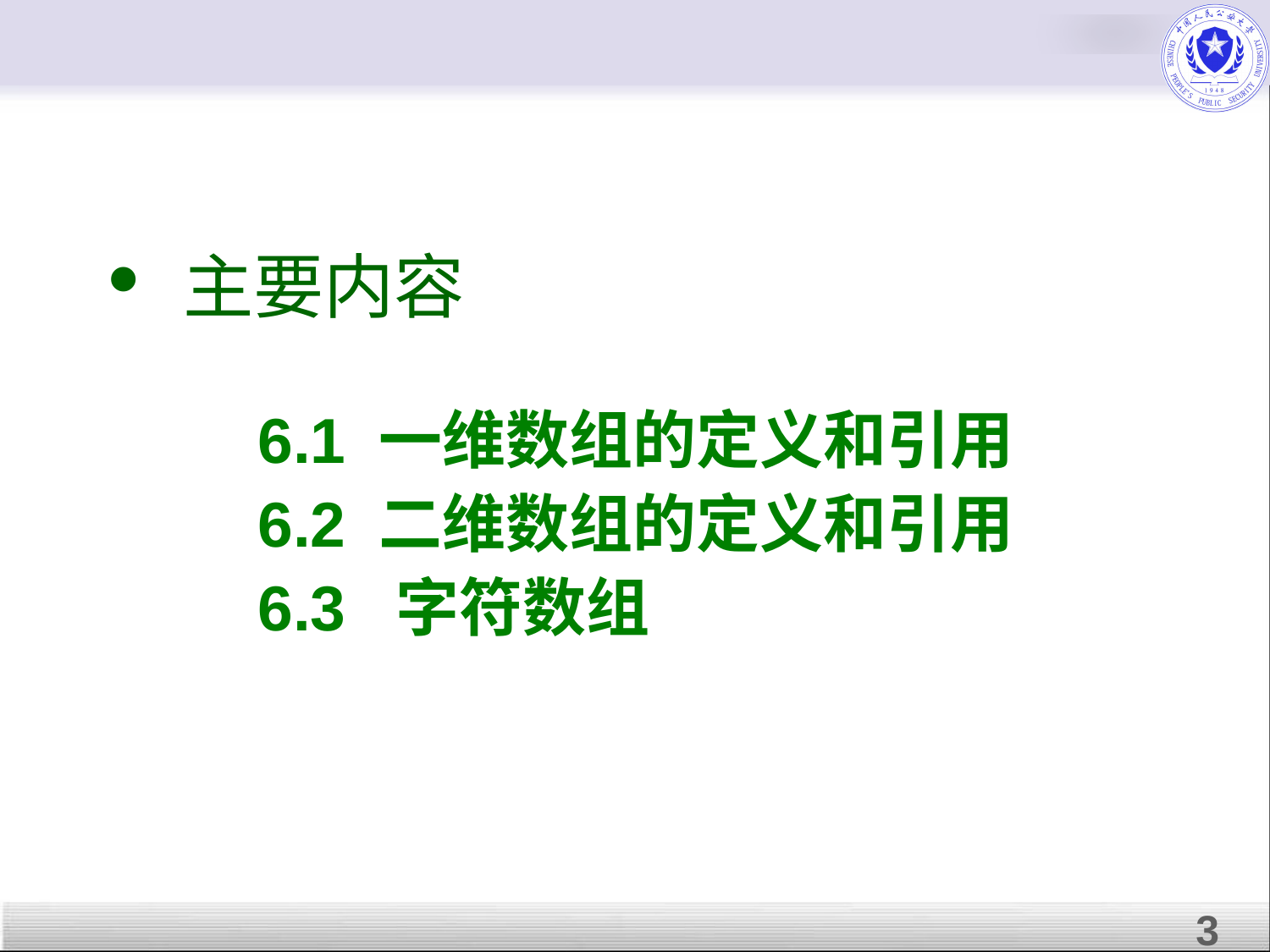

# 主要内容

6.1 一维数组的定义和引用
6.2 二维数组的定义和引用
6.3  字符数组